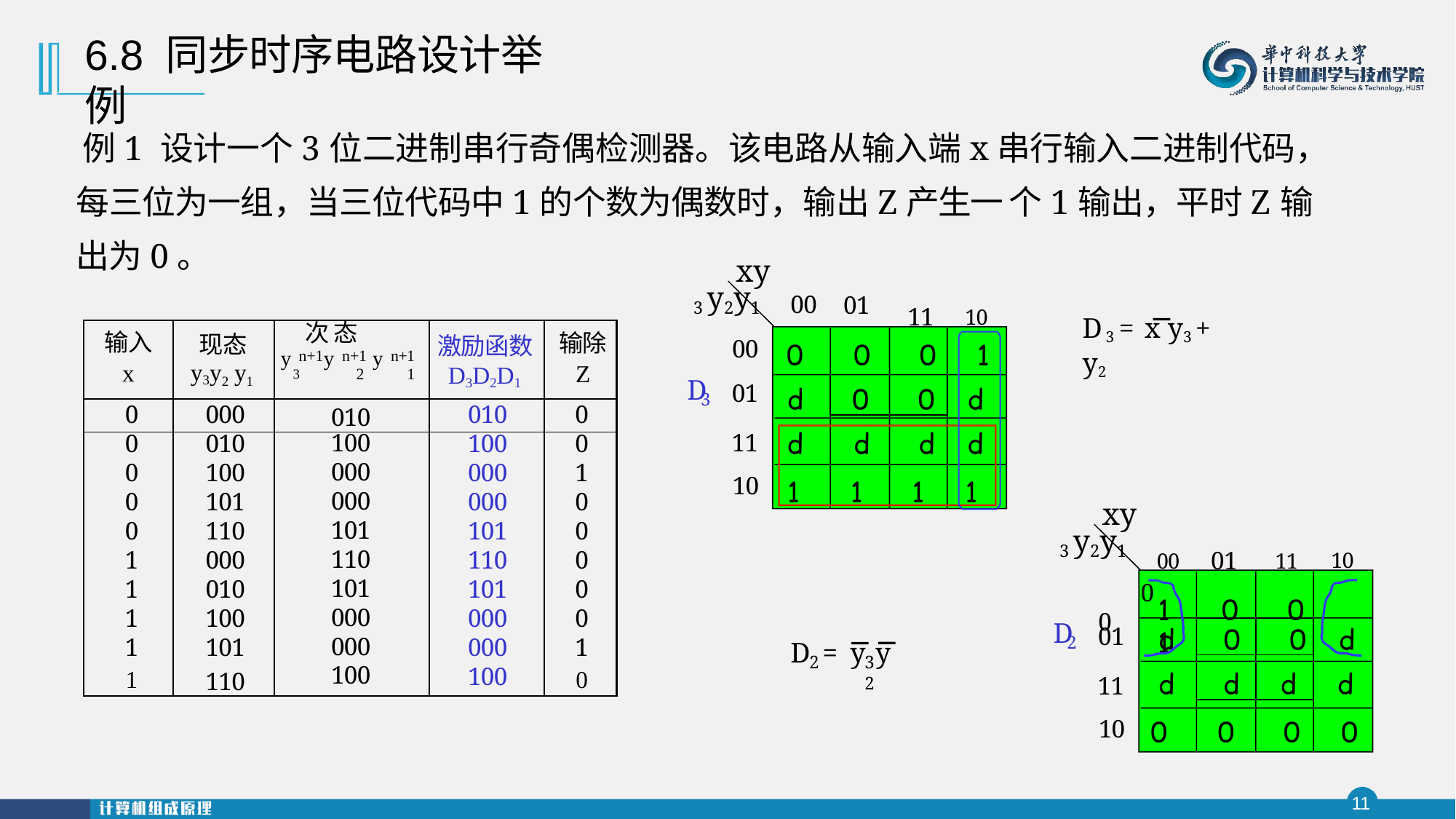

# 6.8 同步时序电路设计举例
例1 设计一个3位二进制串行奇偶检测器。该电路从输入端x串行输入二进制代码，每三位为一组，当三位代码中1的个数为偶数时，输出Z产生一 个1输出，平时Z输出为0。
xy3 y2y1

00
11	10
01
D3= x y3 + y2
00
01

| 输入 x | 现态 y3y2 y1 | 次 态 y n+1y n+1 y n+1 3 2 1 | 激励函数 D3D2D1 | 输除 Z |
| --- | --- | --- | --- | --- |
| 0 | 000 | 010 | 010 | 0 |
| 0 | 010 | 100 | 100 | 0 |
| 0 | 100 | 000 | 000 | 1 |
| 0 | 101 | 000 | 000 | 0 |
| 0 | 110 | 101 | 101 | 0 |
| 1 | 000 | 110 | 110 | 0 |
| 1 | 010 | 101 | 101 | 0 |
| 1 | 100 | 000 | 000 | 0 |
| 1 | 101 | 000 | 000 | 1 |
| 1 | 110 | 100 | 100 | 0 |

0	0	0	1
D
0
0
d
d
3
d	d	d	d
1	1	1	1
11
10

xy3 y2y1
00
00	01	11	10
1	0	0	1

D
0
0
01
d
d
2
D = y y

2
3	2
11
10

d
d
d
d
0	0	0	0
11